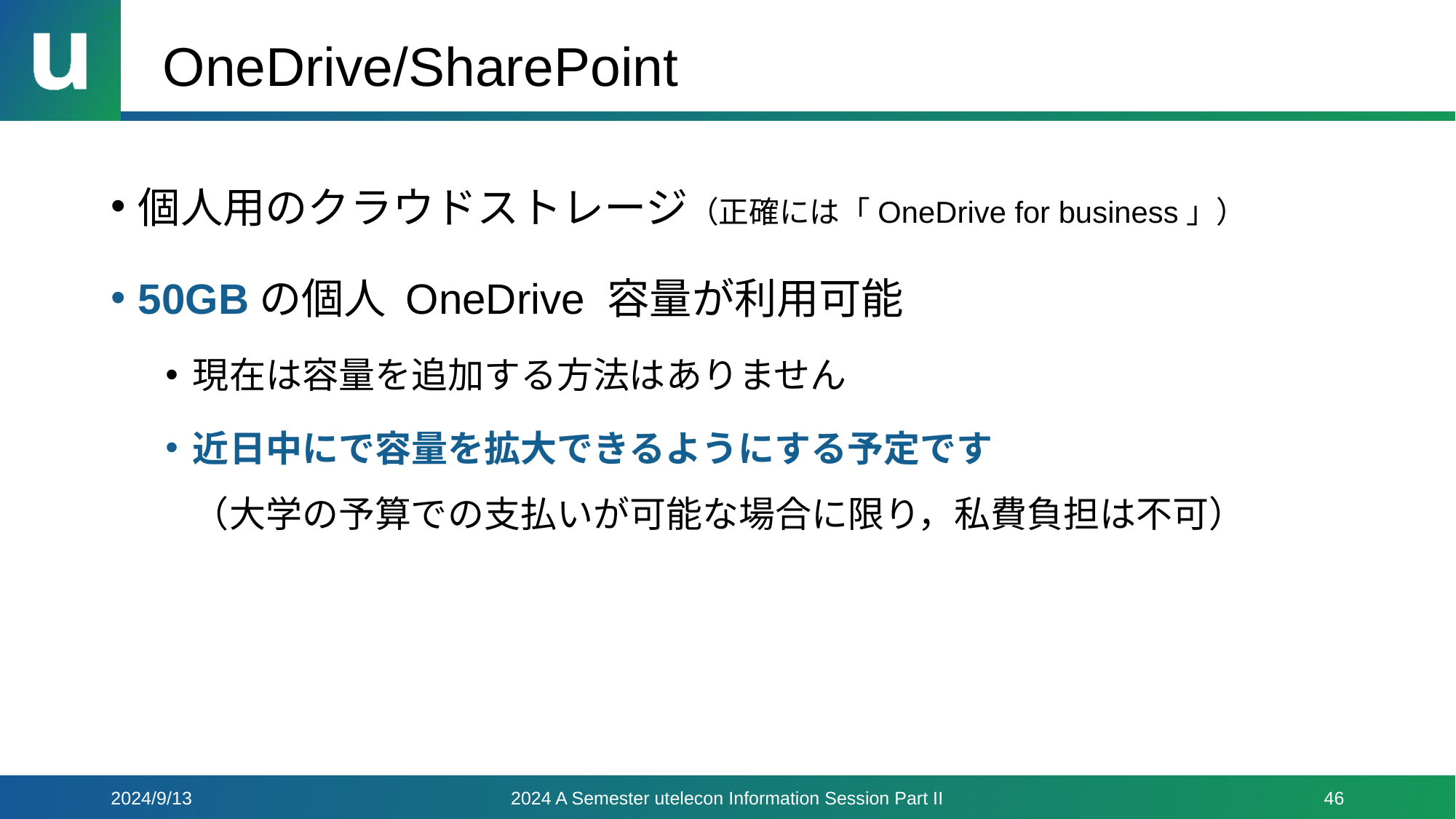

# OneDrive/SharePoint
個人用のクラウドストレージ（正確には「OneDrive for business」）
50GBの個人 OneDrive 容量が利用可能
現在は容量を追加する方法はありません
近日中にで容量を拡大できるようにする予定です
（大学の予算での支払いが可能な場合に限り，私費負担は不可）
2024/9/13
2024 A Semester utelecon Information Session Part II
46